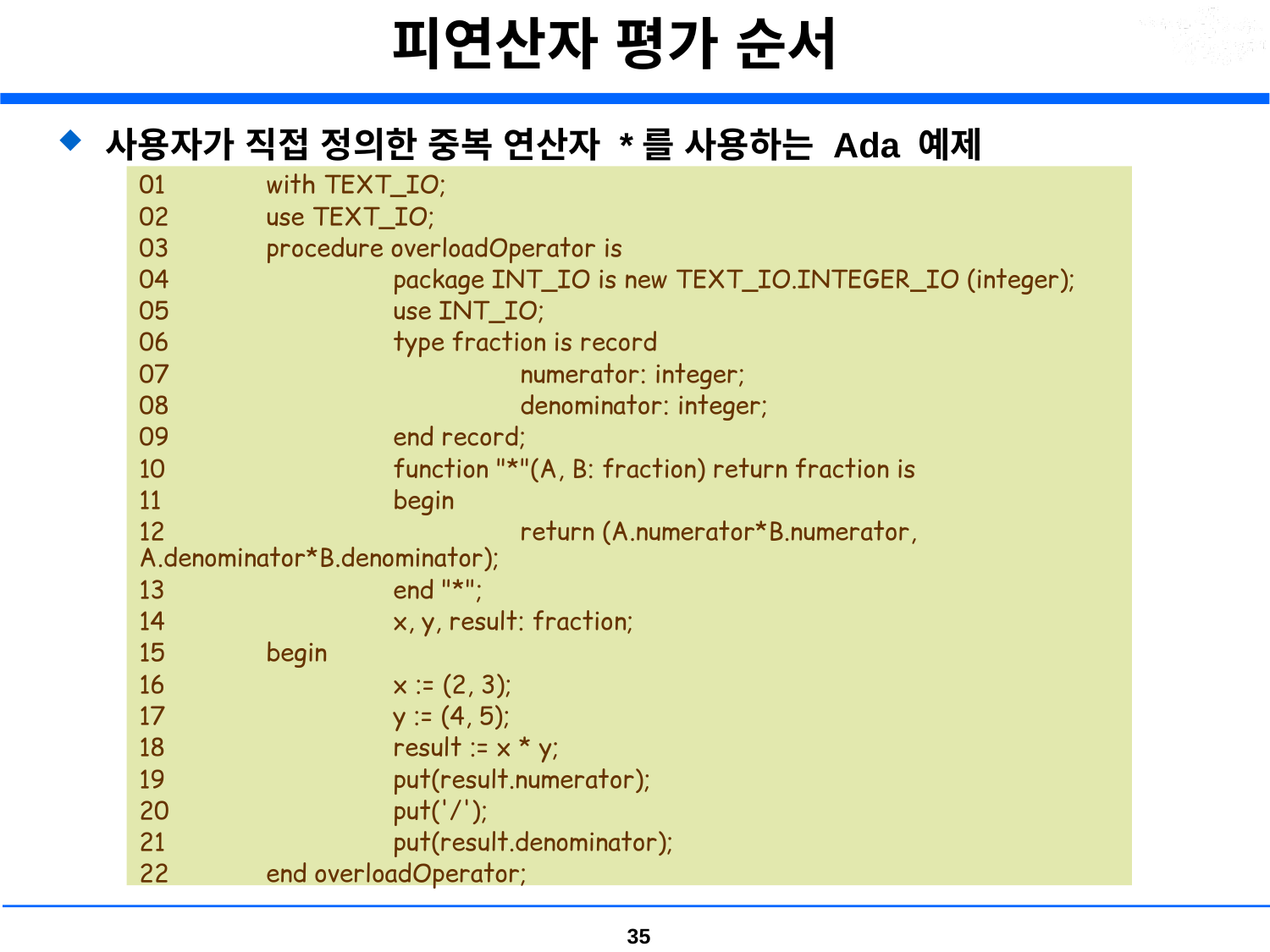

# 피연산자 평가 순서
사용자가 직접 정의한 중복 연산자 *를 사용하는 Ada 예제

01 	with TEXT_IO;
02 	use TEXT_IO;
03 	procedure overloadOperator is
04 		package INT_IO is new TEXT_IO.INTEGER_IO (integer);
05 		use INT_IO;
06 		type fraction is record
07 			numerator: integer;
08 			denominator: integer;
09 		end record;
10 		function "*"(A, B: fraction) return fraction is
11 		begin
12 			return (A.numerator*B.numerator, A.denominator*B.denominator);
13 		end "*";
14 		x, y, result: fraction;
15 	begin
16 		x := (2, 3);
17 		y := (4, 5);
18 		result := x * y;
19 		put(result.numerator);
20 		put('/');
21 		put(result.denominator);
22 	end overloadOperator;